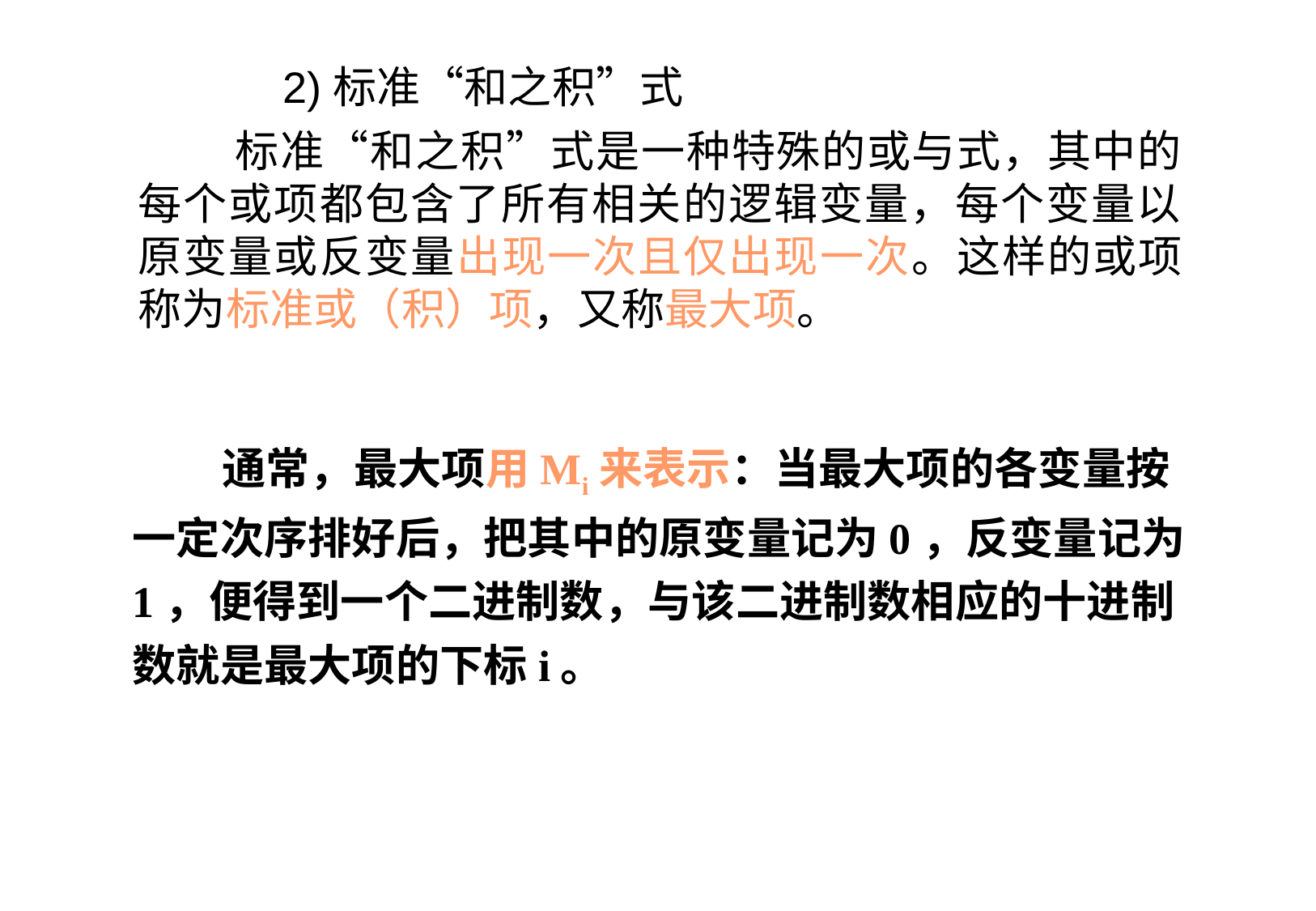

2)标准“和之积”式
            标准“和之积”式是一种特殊的或与式，其中的每个或项都包含了所有相关的逻辑变量，每个变量以原变量或反变量出现一次且仅出现一次。这样的或项称为标准或（积）项，又称最大项。

        通常，最大项用Mi来表示：当最大项的各变量按一定次序排好后，把其中的原变量记为0，反变量记为1，便得到一个二进制数，与该二进制数相应的十进制数就是最大项的下标i。